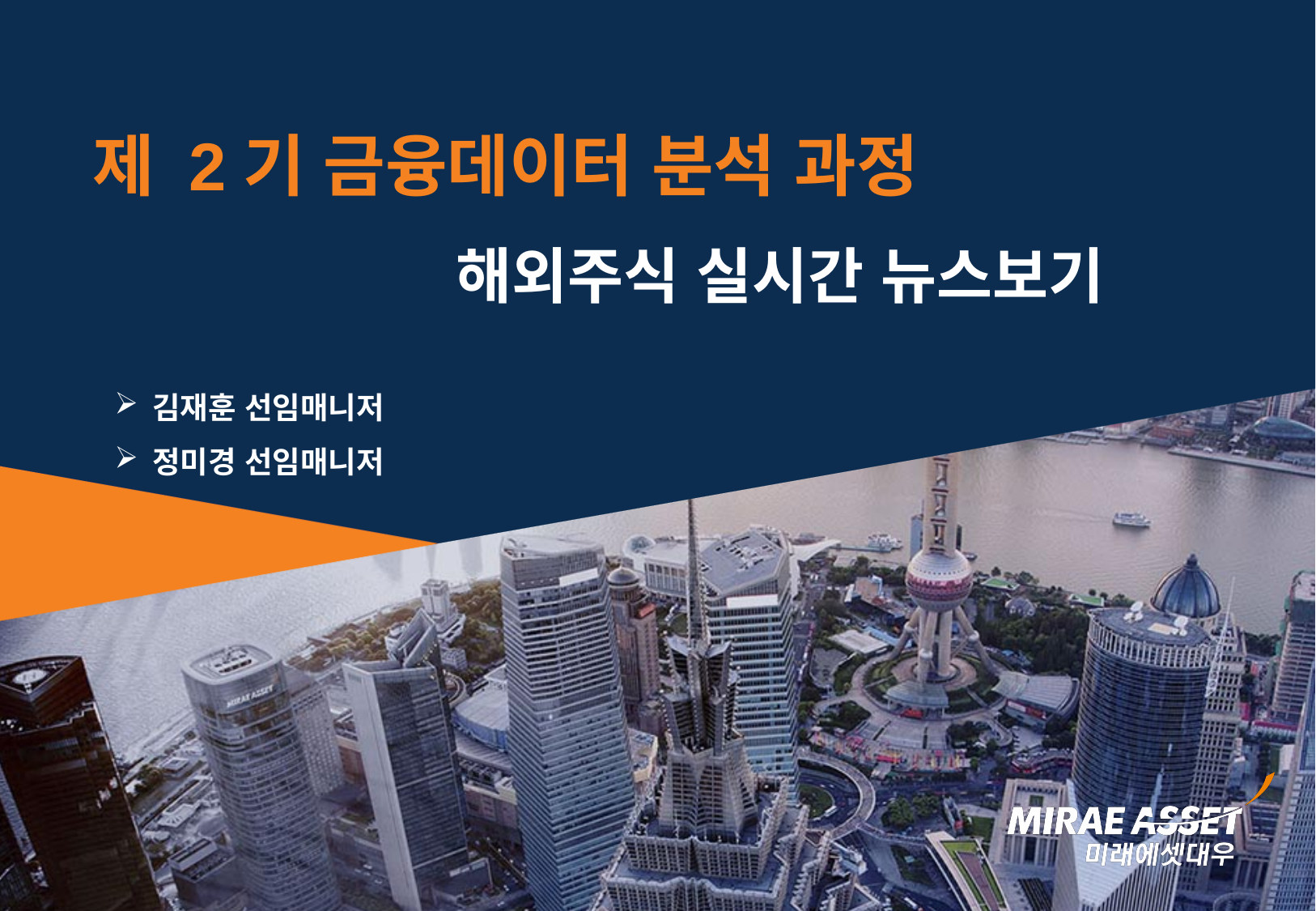

제 2기 금융데이터 분석 과정
# 해외주식 실시간 뉴스보기
김재훈 선임매니저
정미경 선임매니저